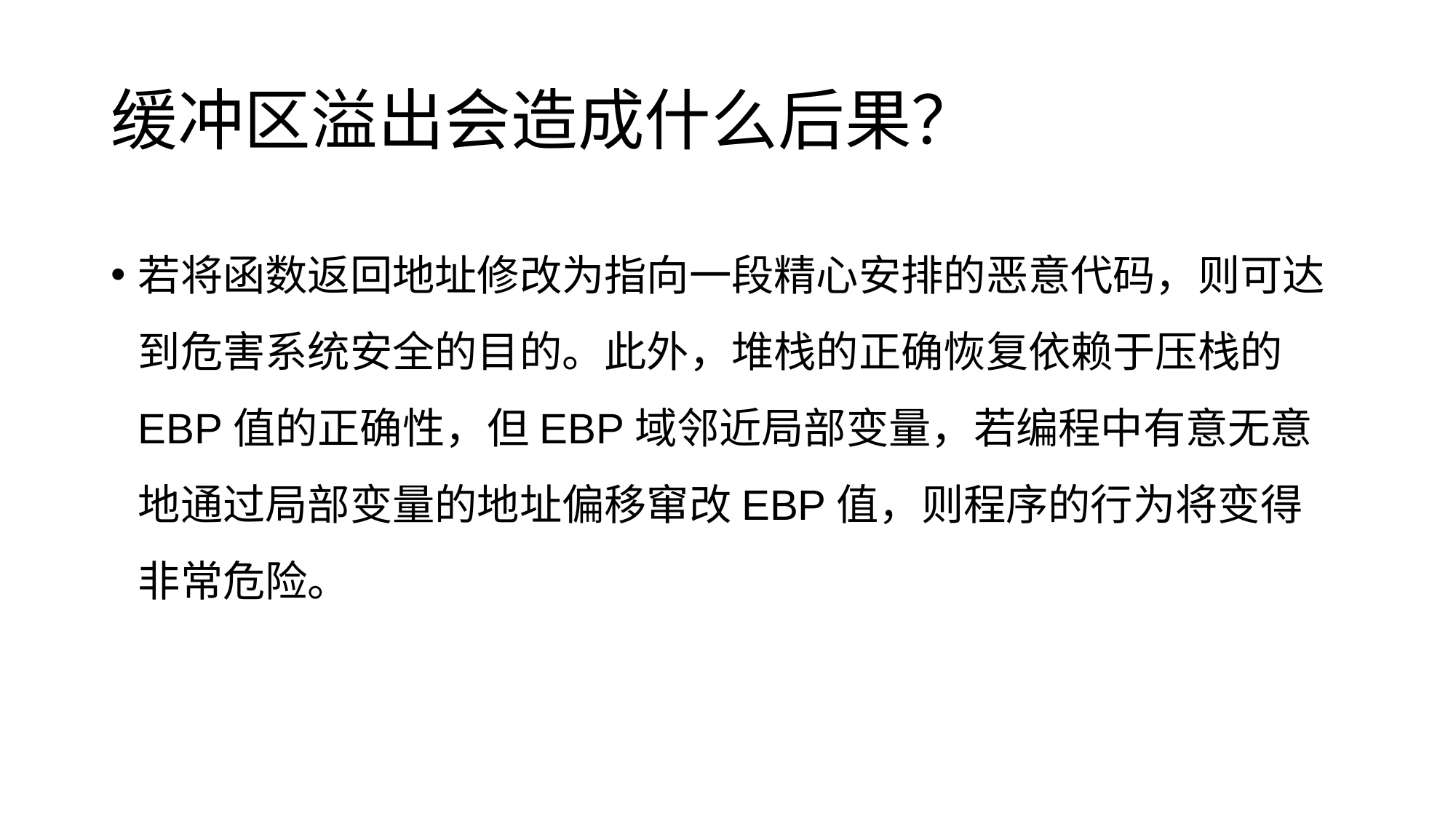

# 缓冲区溢出会造成什么后果？
若将函数返回地址修改为指向一段精心安排的恶意代码，则可达到危害系统安全的目的。此外，堆栈的正确恢复依赖于压栈的EBP值的正确性，但EBP域邻近局部变量，若编程中有意无意地通过局部变量的地址偏移窜改EBP值，则程序的行为将变得非常危险。